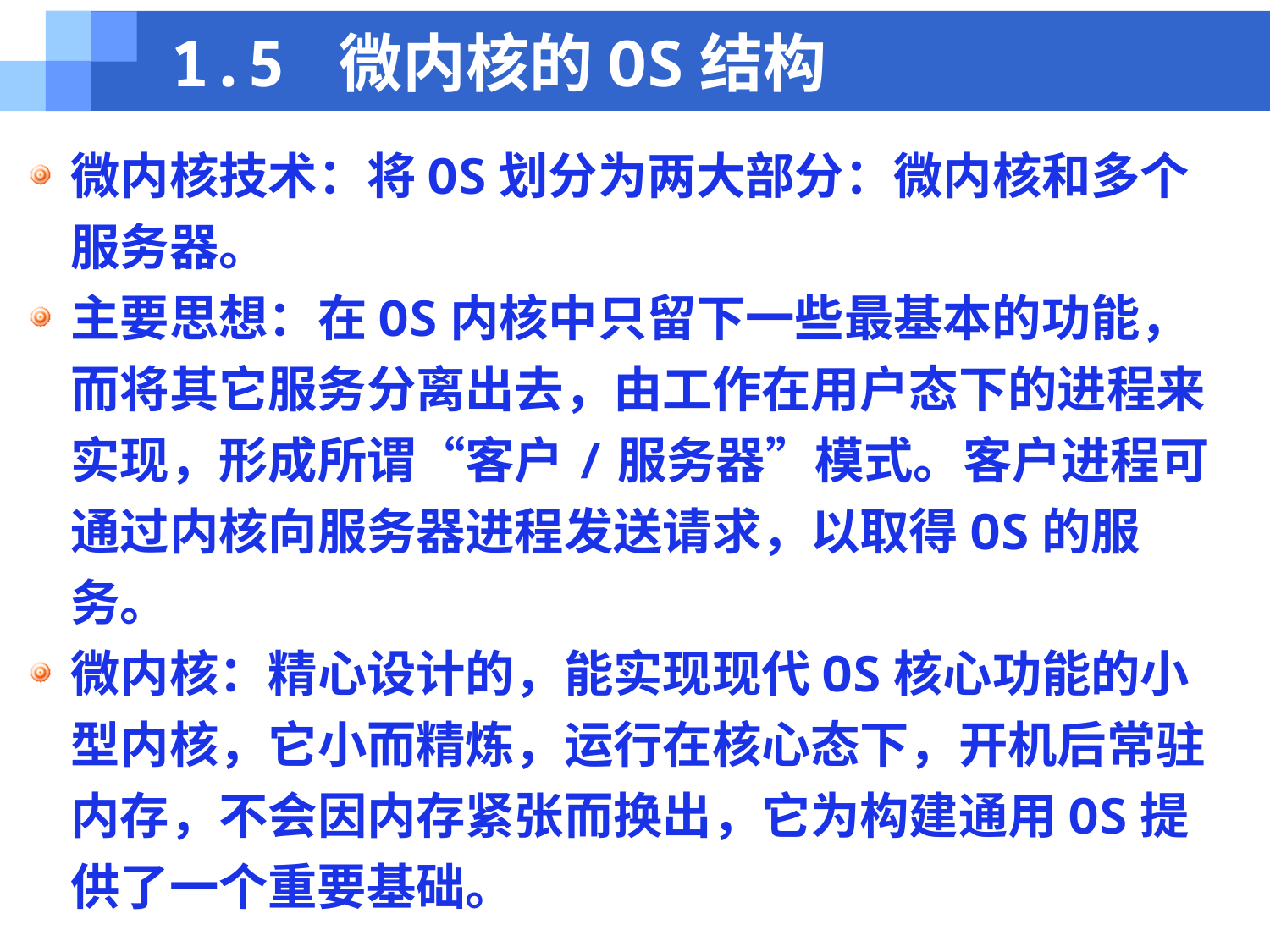

# 1.5 微内核的OS结构
微内核技术：将OS划分为两大部分：微内核和多个服务器。
主要思想：在OS内核中只留下一些最基本的功能，而将其它服务分离出去，由工作在用户态下的进程来实现，形成所谓“客户/服务器”模式。客户进程可通过内核向服务器进程发送请求，以取得OS的服务。
微内核：精心设计的，能实现现代OS核心功能的小型内核，它小而精炼，运行在核心态下，开机后常驻内存，不会因内存紧张而换出，它为构建通用OS提供了一个重要基础。